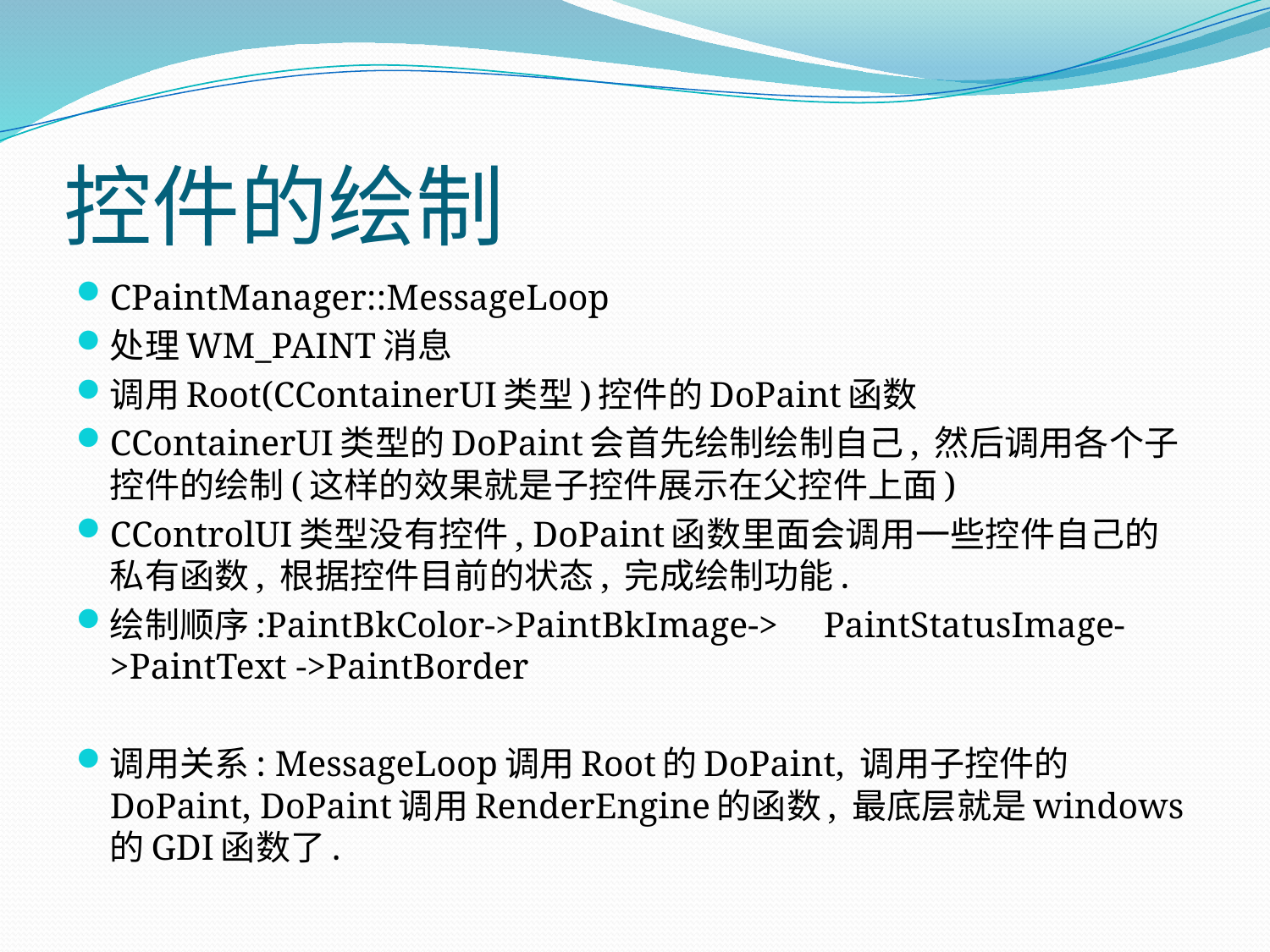

# 控件的绘制
CPaintManager::MessageLoop
处理WM_PAINT消息
调用Root(CContainerUI类型)控件的DoPaint函数
CContainerUI类型的DoPaint会首先绘制绘制自己, 然后调用各个子控件的绘制(这样的效果就是子控件展示在父控件上面)
CControlUI类型没有控件, DoPaint函数里面会调用一些控件自己的私有函数, 根据控件目前的状态, 完成绘制功能.
绘制顺序:PaintBkColor->PaintBkImage->     PaintStatusImage->PaintText ->PaintBorder

调用关系: MessageLoop调用Root的DoPaint, 调用子控件的DoPaint, DoPaint调用RenderEngine的函数, 最底层就是windows的GDI函数了.